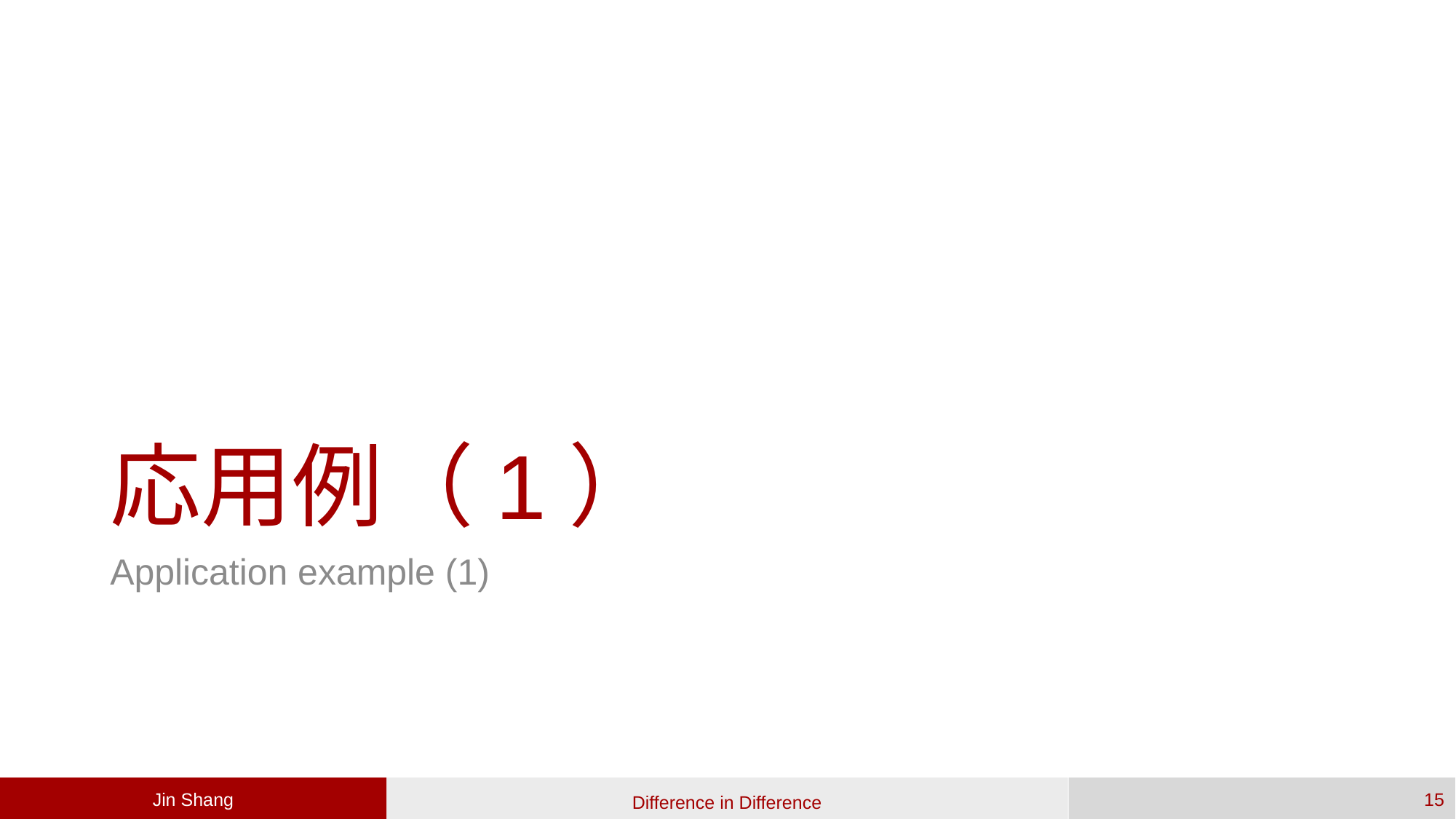

# 応用例（1）
Application example (1)

Jin Shang
15
Difference in Difference